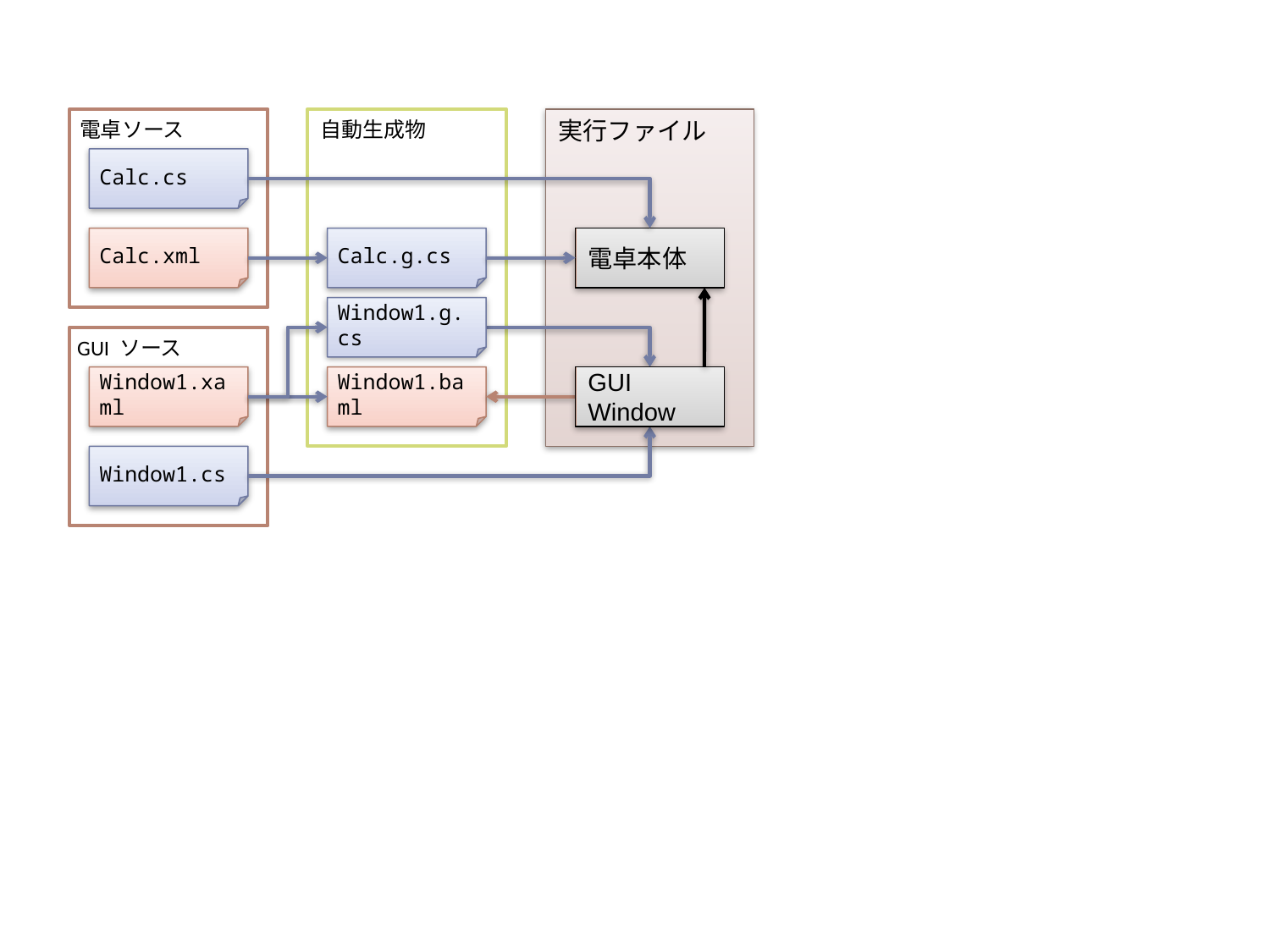

実行ファイル
電卓ソース
自動生成物
Calc.cs
Calc.xml
Calc.g.cs
電卓本体
Window1.g.cs

GUI ソース
Window1.xaml
Window1.baml
GUI Window
Window1.cs